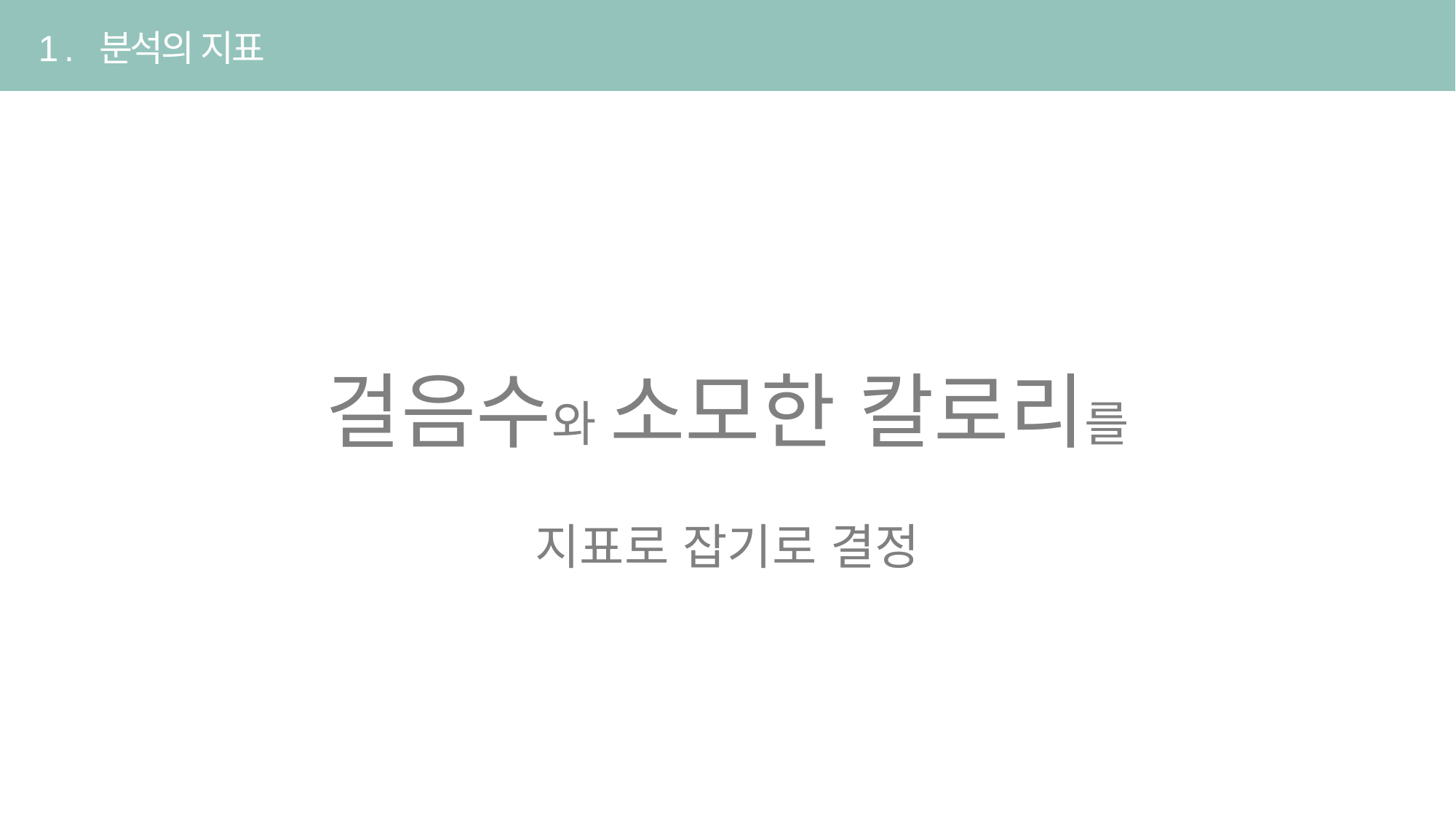

1 .  분석의 지표
걸음수와 소모한 칼로리를

지표로 잡기로 결정